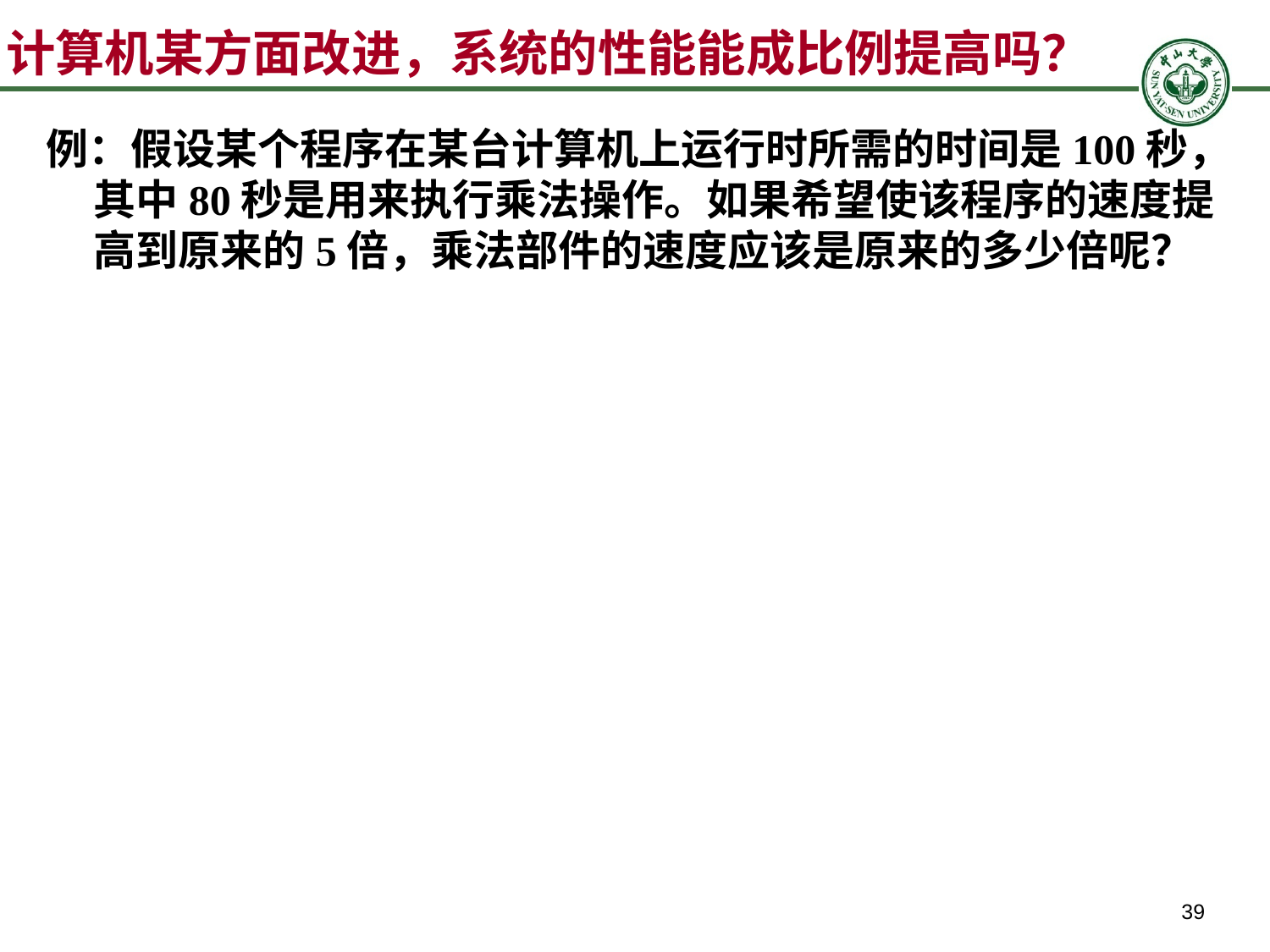

# 计算机某方面改进，系统的性能能成比例提高吗？
例：假设某个程序在某台计算机上运行时所需的时间是100秒，其中80秒是用来执行乘法操作。如果希望使该程序的速度提高到原来的5倍，乘法部件的速度应该是原来的多少倍呢？